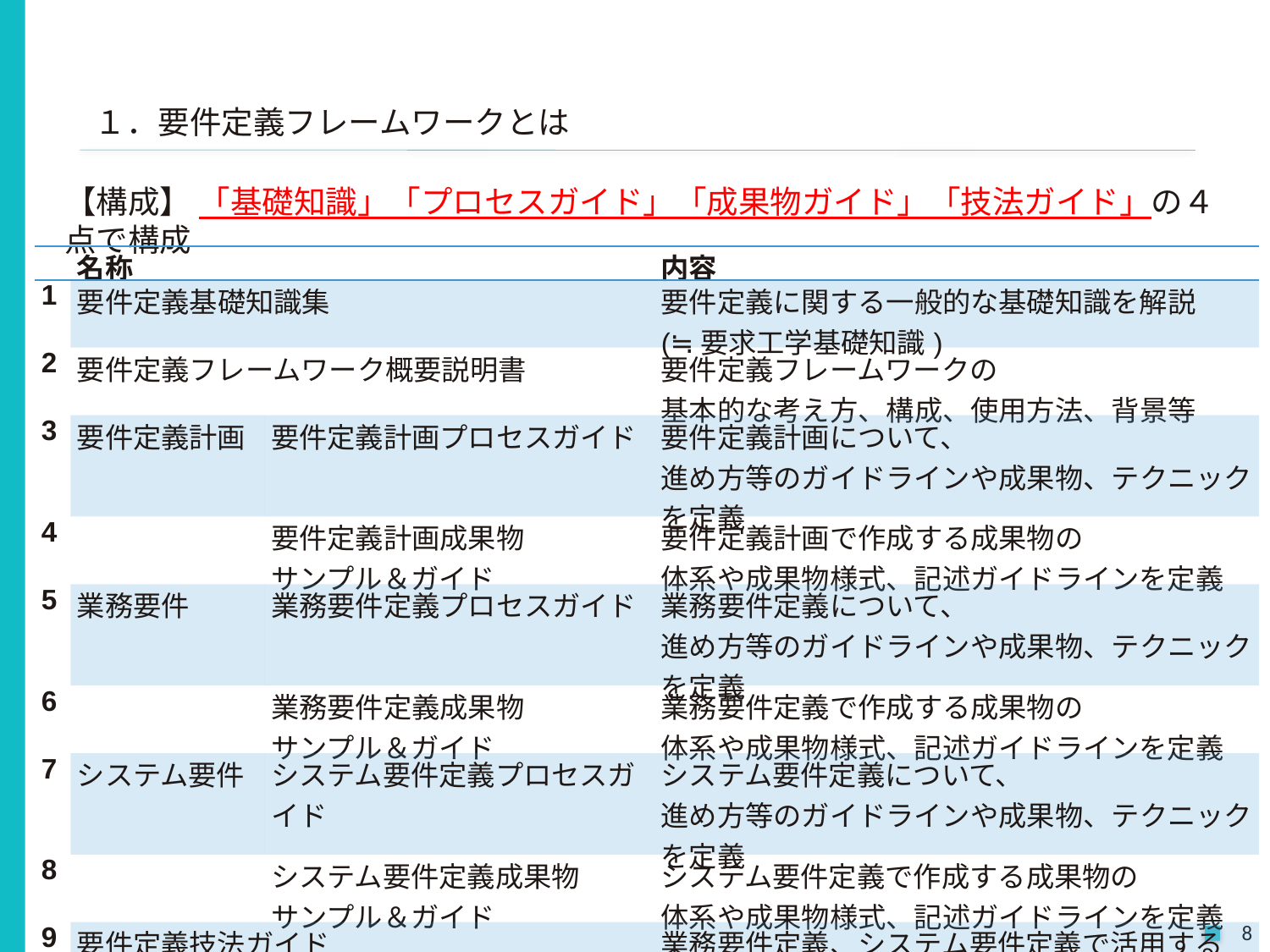

１．要件定義フレームワークとは

【構成】 「基礎知識」「プロセスガイド」「成果物ガイド」「技法ガイド」の４点で構成
|  | 名称 |  |  | 内容 |
| --- | --- | --- | --- | --- |
| 1 | 要件定義基礎知識集 |  |  | 要件定義に関する一般的な基礎知識を解説 (≒要求工学基礎知識) |
| 2 | 要件定義フレームワーク概要説明書 |  |  | 要件定義フレームワークの 基本的な考え方、構成、使用方法、背景等 |
| 3 | 要件定義計画 |  | 要件定義計画プロセスガイド | 要件定義計画について、 進め方等のガイドラインや成果物、テクニックを定義 |
| 4 |  |  | 要件定義計画成果物 サンプル＆ガイド | 要件定義計画で作成する成果物の 体系や成果物様式、記述ガイドラインを定義 |
| 5 | 業務要件 |  | 業務要件定義プロセスガイド | 業務要件定義について、 進め方等のガイドラインや成果物、テクニックを定義 |
| 6 |  |  | 業務要件定義成果物 サンプル＆ガイド | 業務要件定義で作成する成果物の 体系や成果物様式、記述ガイドラインを定義 |
| 7 | システム要件 |  | システム要件定義プロセスガイド | システム要件定義について、 進め方等のガイドラインや成果物、テクニックを定義 |
| 8 |  |  | システム要件定義成果物 サンプル＆ガイド | システム要件定義で作成する成果物の 体系や成果物様式、記述ガイドラインを定義 |
| 9 | 要件定義技法ガイド |  |  | 業務要件定義、システム要件定義で活用する 主要な技法の実践ガイドライン |
8